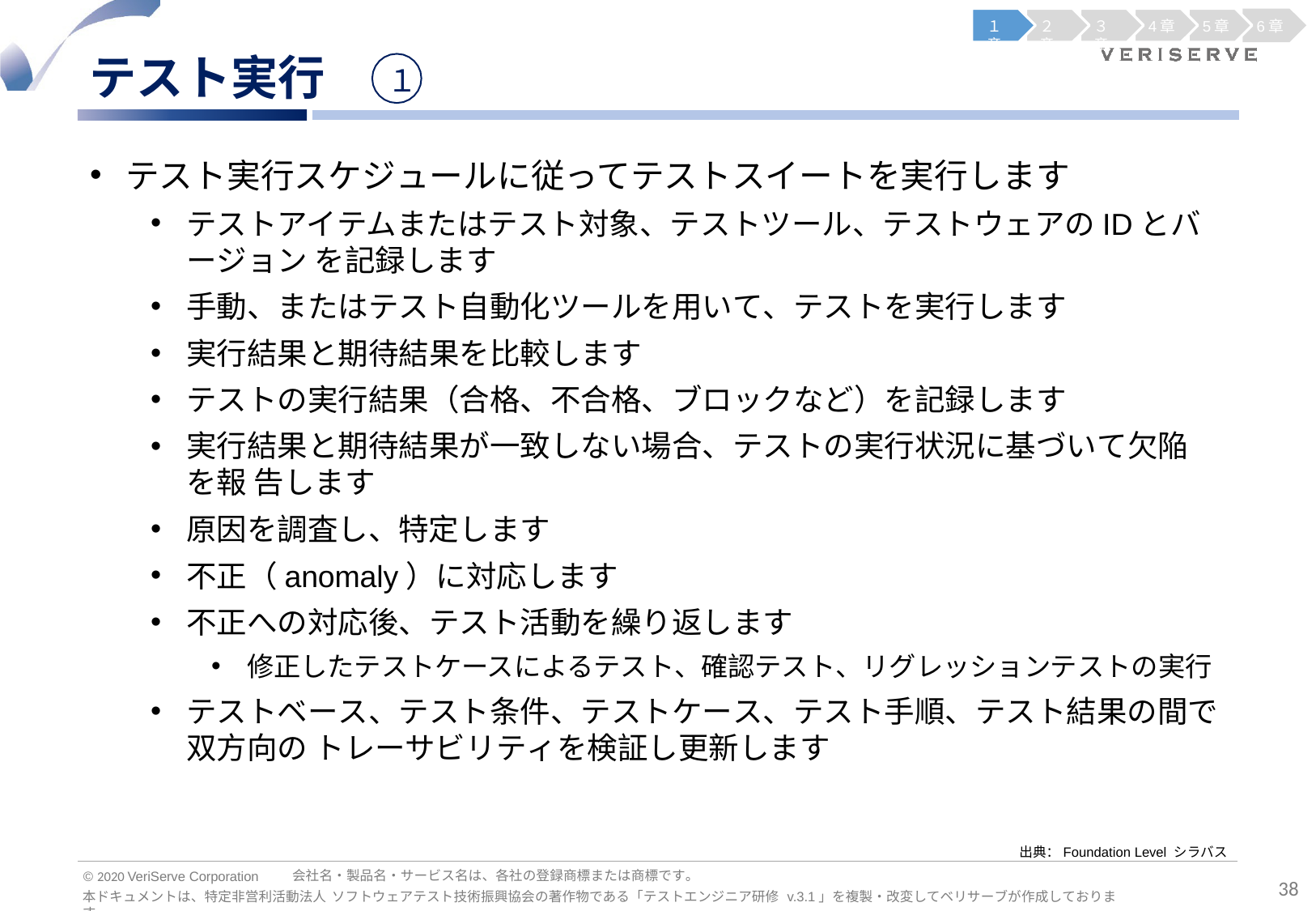

１章
２章
３章
4章
5章
6章
テスト実行

１
テスト実行スケジュールに従ってテストスイートを実行します
テストアイテムまたはテスト対象、テストツール、テストウェアのIDとバージョン を記録します
手動、またはテスト自動化ツールを用いて、テストを実行します
実行結果と期待結果を比較します
テストの実行結果（合格、不合格、ブロックなど）を記録します
実行結果と期待結果が一致しない場合、テストの実行状況に基づいて欠陥を報 告します
原因を調査し、特定します
不正（anomaly）に対応します
不正への対応後、テスト活動を繰り返します
修正したテストケースによるテスト、確認テスト、リグレッションテストの実行
テストベース、テスト条件、テストケース、テスト手順、テスト結果の間で双方向の トレーサビリティを検証し更新します
出典：Foundation Level シラバス
会社名・製品名・サービス名は、各社の登録商標または商標です。
© 2020 VeriServe Corporation
38
本ドキュメントは、特定非営利活動法人 ソフトウェアテスト技術振興協会の著作物である「テストエンジニア研修 v.3.1」を複製・改変してベリサーブが作成しております。